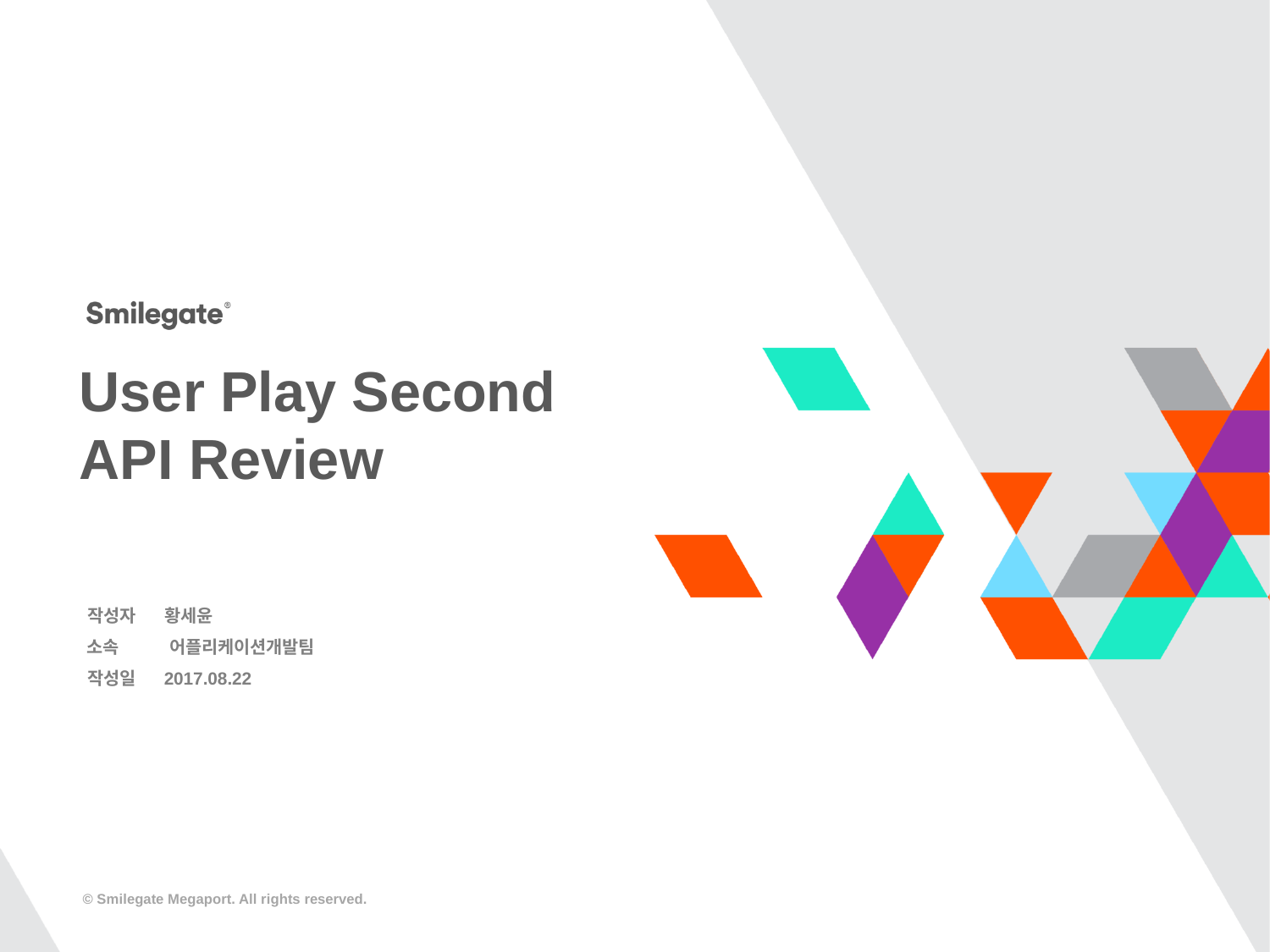

User Play Second
API Review
황세윤
작성자
어플리케이션개발팀
소속
2017.08.22
작성일